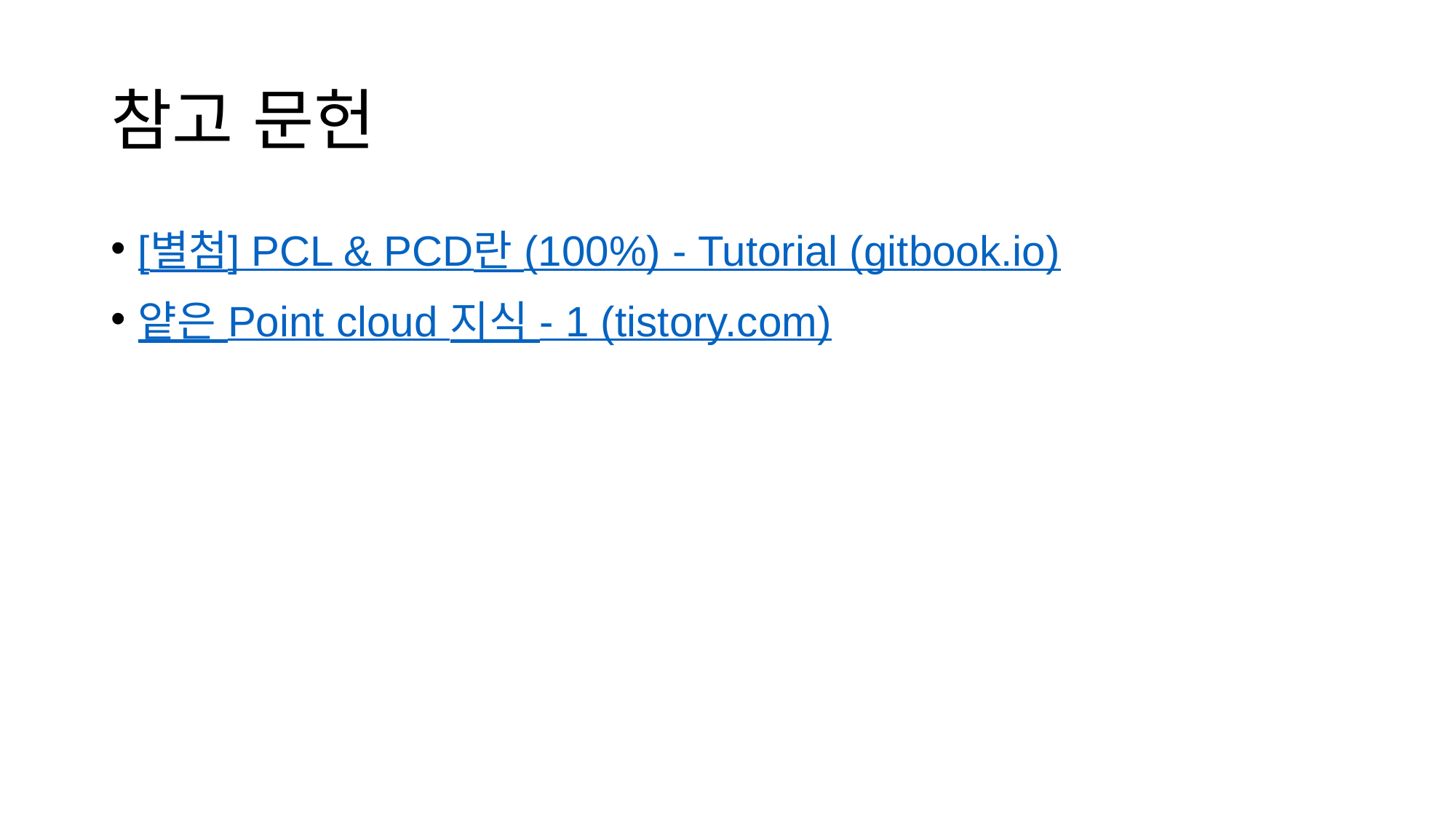

# 참고 문헌
[별첨] PCL & PCD란 (100%) - Tutorial (gitbook.io)
얕은 Point cloud 지식 - 1 (tistory.com)